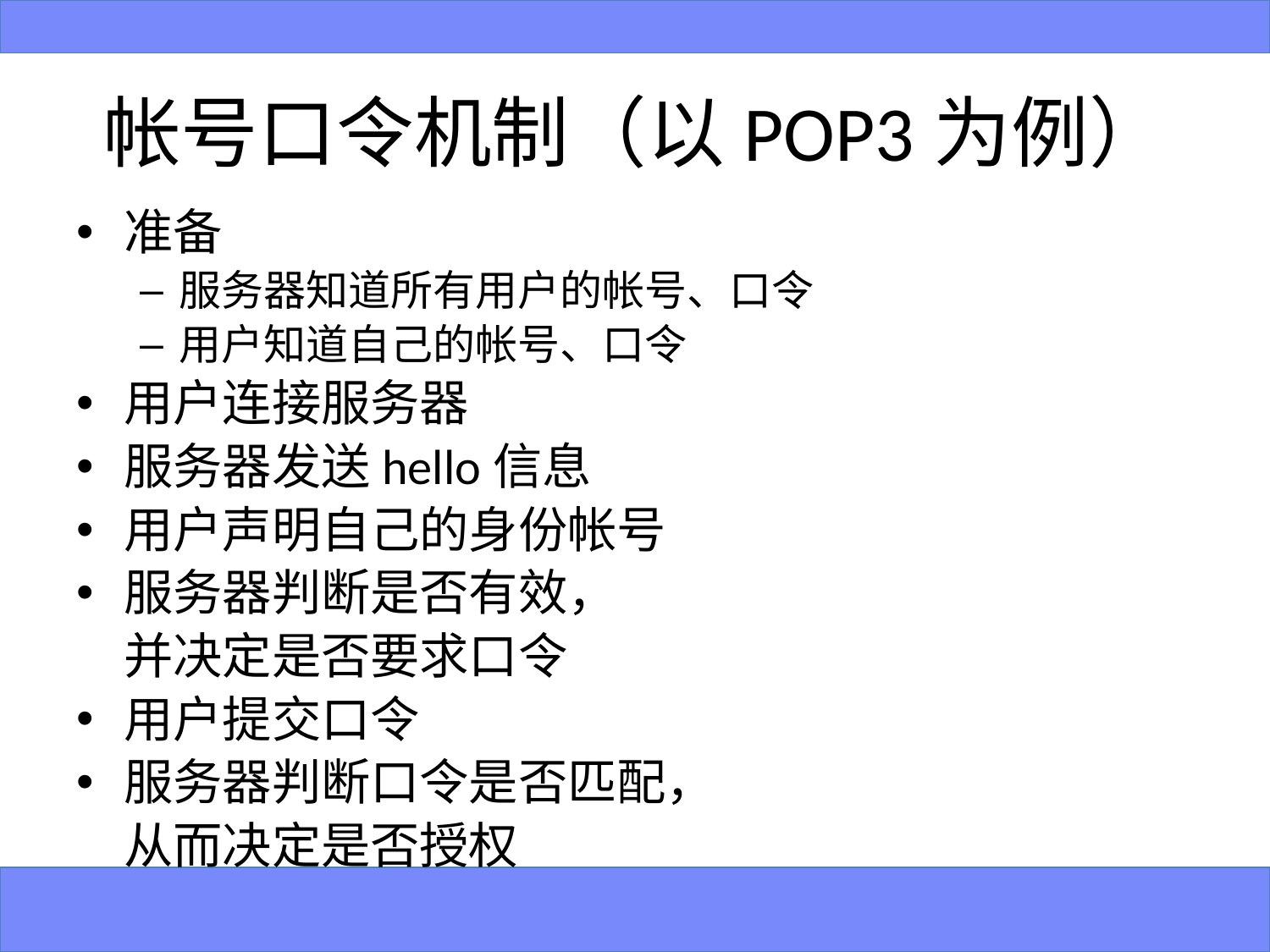

# 帐号口令机制（以POP3为例）
准备
服务器知道所有用户的帐号、口令
用户知道自己的帐号、口令
用户连接服务器
服务器发送hello信息
用户声明自己的身份帐号
服务器判断是否有效，
	并决定是否要求口令
用户提交口令
服务器判断口令是否匹配，
	从而决定是否授权
+OK POP3 ready
USER xxxx
+OK
PASS yyyy
+OK ????(eyou mta)
…